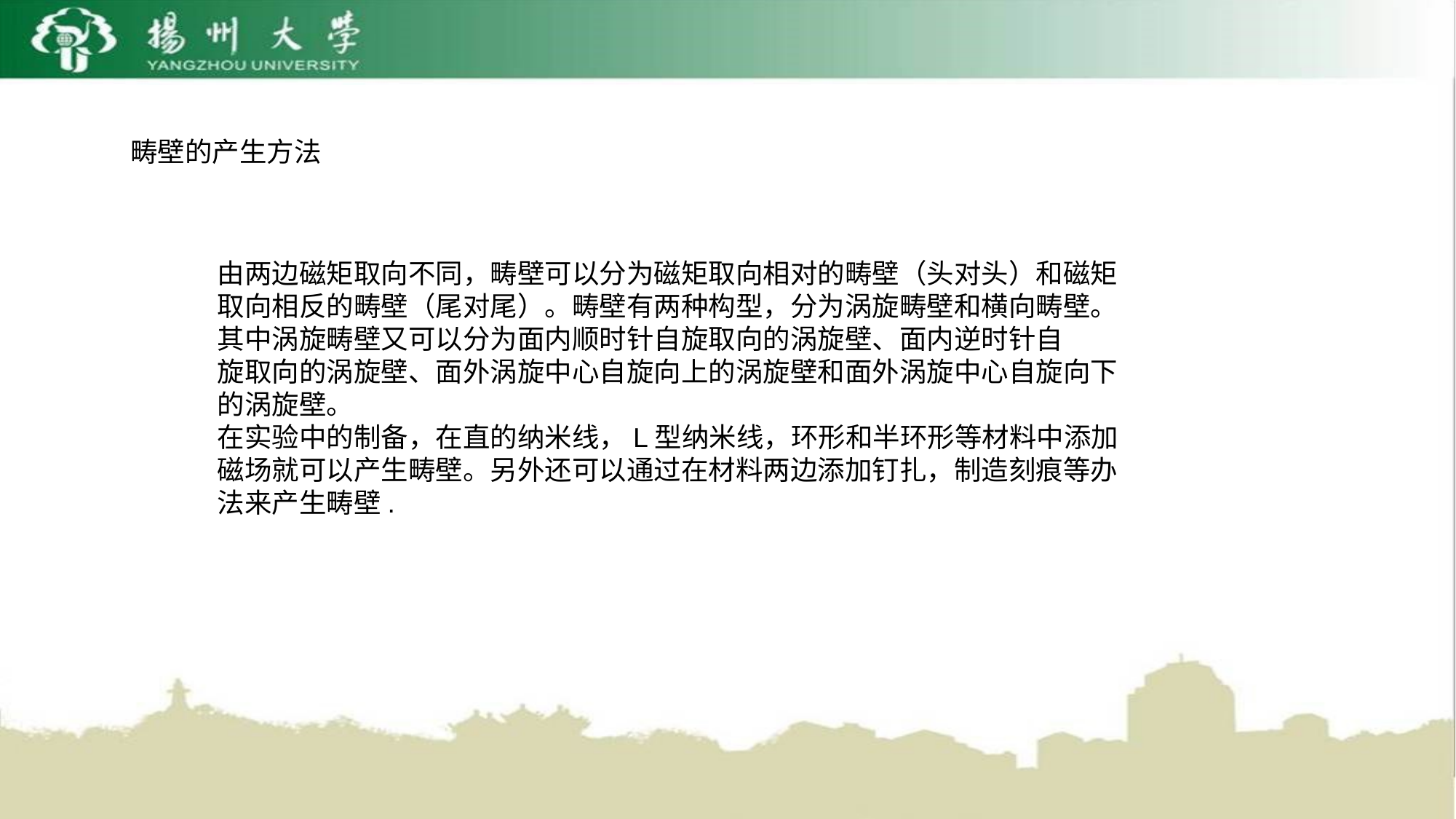

畴壁的产生方法
由两边磁矩取向不同，畴壁可以分为磁矩取向相对的畴壁（头对头）和磁矩取向相反的畴壁（尾对尾）。畴壁有两种构型，分为涡旋畴壁和横向畴壁。
其中涡旋畴壁又可以分为面内顺时针自旋取向的涡旋壁、面内逆时针自
旋取向的涡旋壁、面外涡旋中心自旋向上的涡旋壁和面外涡旋中心自旋向下的涡旋壁。
在实验中的制备，在直的纳米线，L型纳米线，环形和半环形等材料中添加磁场就可以产生畴壁。另外还可以通过在材料两边添加钉扎，制造刻痕等办法来产生畴壁.